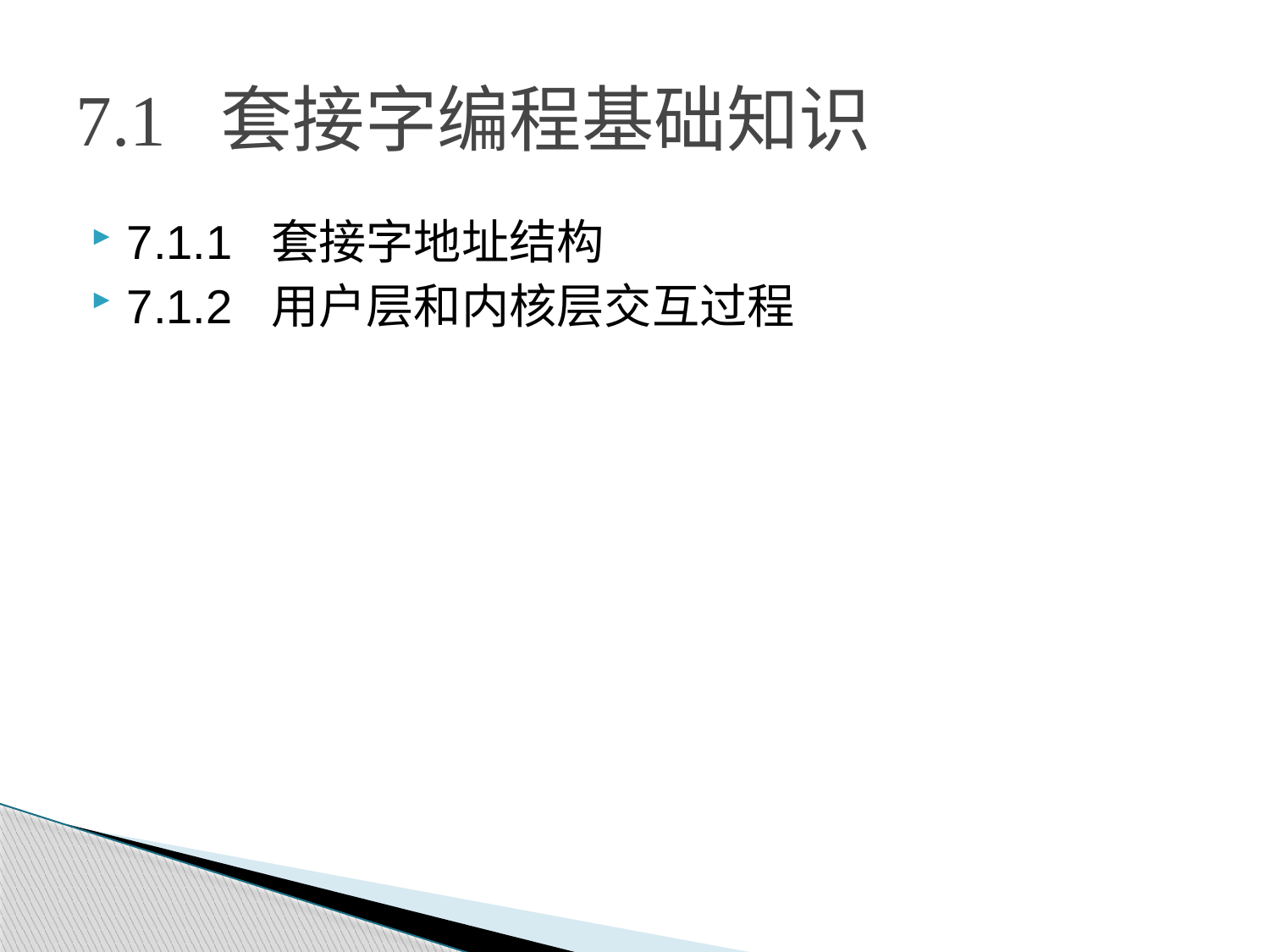

# 7.1  套接字编程基础知识
7.1.1  套接字地址结构
7.1.2  用户层和内核层交互过程